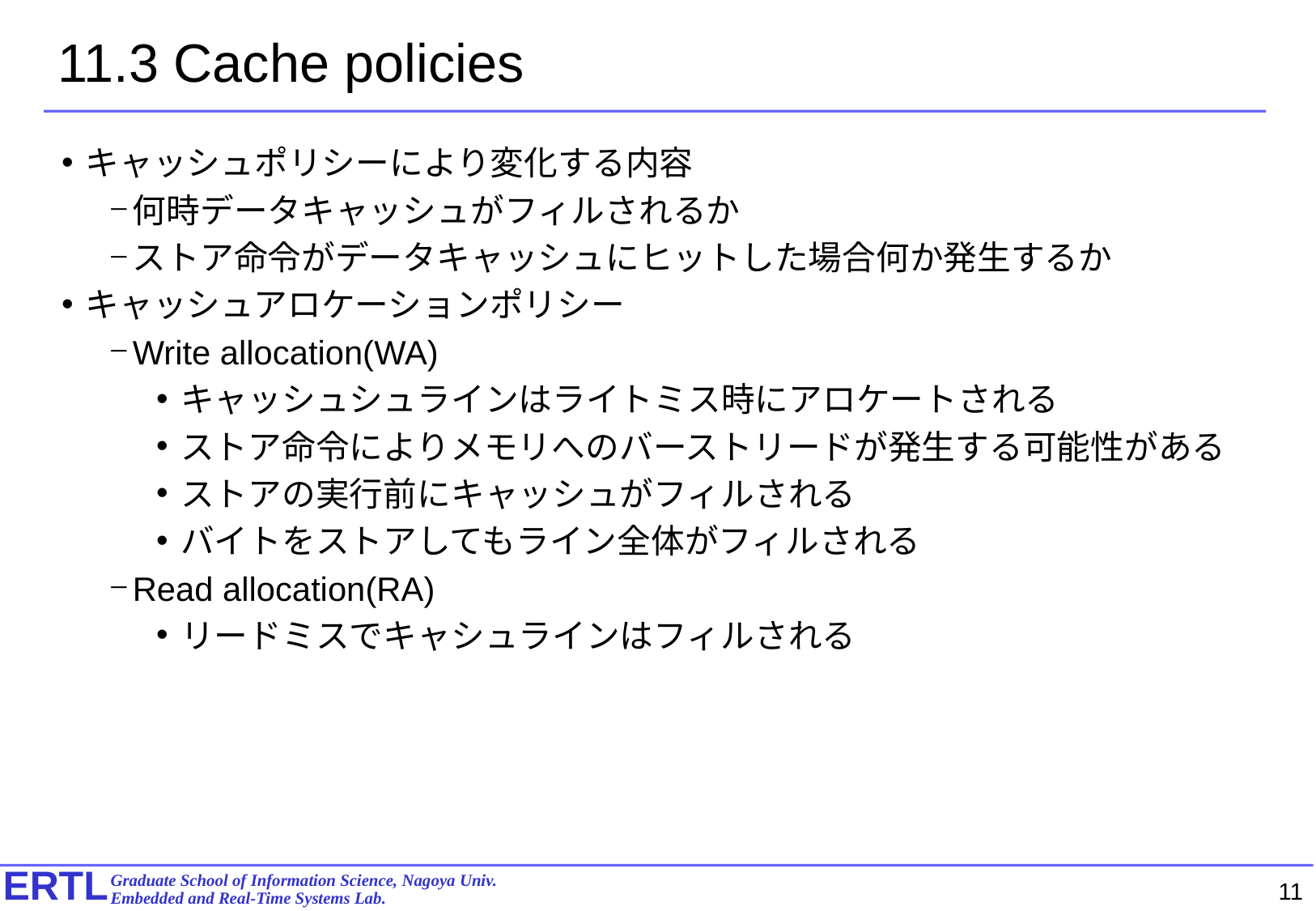

# 11.3 Cache policies
キャッシュポリシーにより変化する内容
何時データキャッシュがフィルされるか
ストア命令がデータキャッシュにヒットした場合何か発生するか
キャッシュアロケーションポリシー
Write allocation(WA)
キャッシュシュラインはライトミス時にアロケートされる
ストア命令によりメモリへのバーストリードが発生する可能性がある
ストアの実行前にキャッシュがフィルされる
バイトをストアしてもライン全体がフィルされる
Read allocation(RA)
リードミスでキャシュラインはフィルされる

11